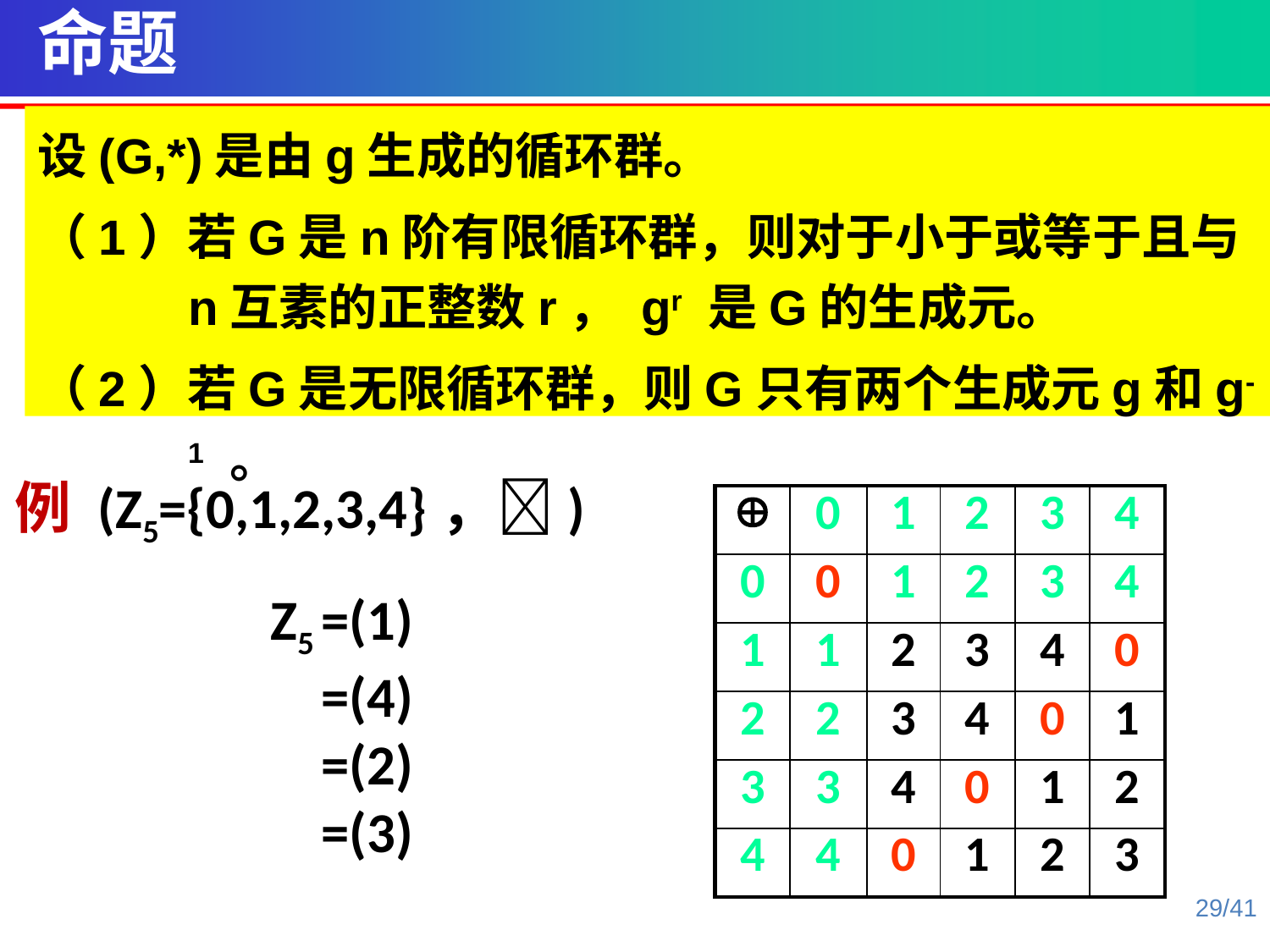

命题
设(G,*)是由g生成的循环群。
（1）若G是n阶有限循环群，则对于小于或等于且与n互素的正整数r， gr 是G的生成元。
（2）若G是无限循环群，则G只有两个生成元g和g-1 。
例 (Z5={0,1,2,3,4}，⊕)
| ⊕ | 0 | 1 | 2 | 3 | 4 |
| --- | --- | --- | --- | --- | --- |
| 0 | 0 | 1 | 2 | 3 | 4 |
| 1 | 1 | 2 | 3 | 4 | 0 |
| 2 | 2 | 3 | 4 | 0 | 1 |
| 3 | 3 | 4 | 0 | 1 | 2 |
| 4 | 4 | 0 | 1 | 2 | 3 |
Z5 =(1)
    =(4)
    =(2)
    =(3)
29/41